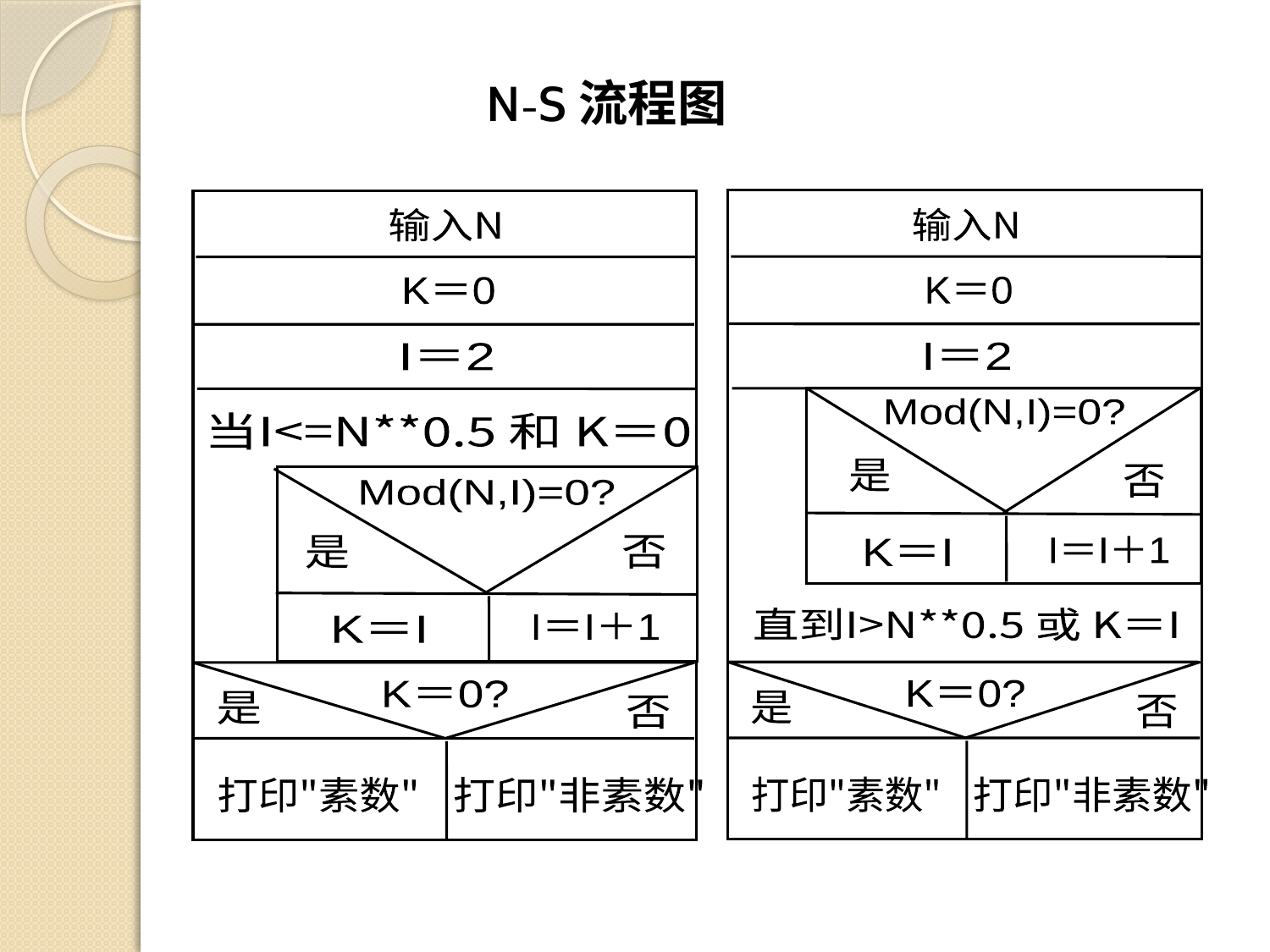

N-S流程图

输入N

K＝0

I＝2

Mod(N,I)=0?
是
否

I＝I＋1
K＝I
直到I>N**0.5 或 K＝I

K＝0?
是
否

打印"素数"
打印"非素数"

输入N

K＝0

I＝2

当I<=N**0.5 和 K＝0

Mod(N,I)=0?
是
否

I＝I＋1
K＝I

K＝0?
是
否

打印"素数"
打印"非素数"